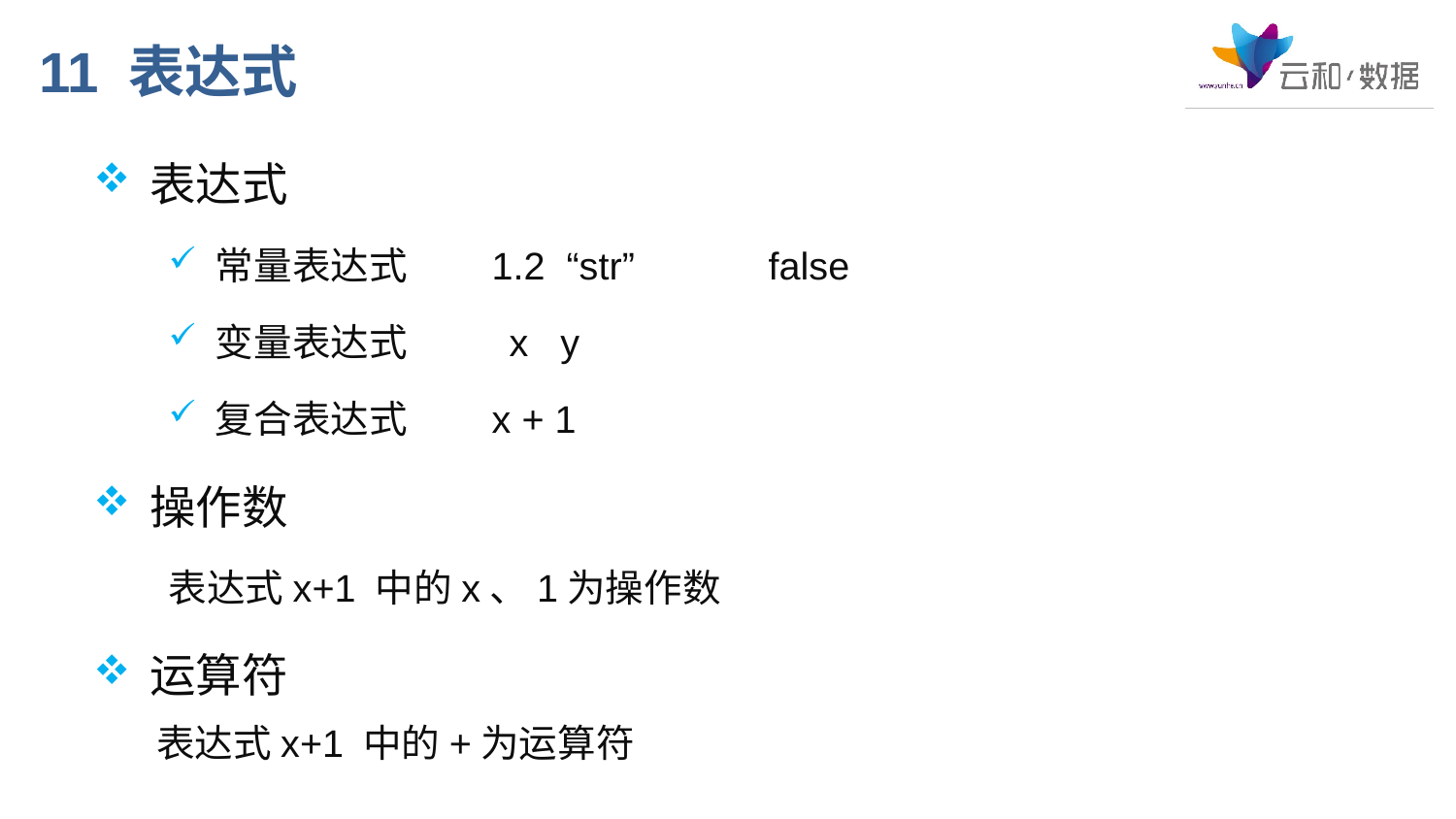

# 11 表达式
表达式
常量表达式	1.2  “str”	false
变量表达式	 x   y
复合表达式	x + 1
操作数
表达式x+1 中的x、1为操作数
运算符
     表达式x+1 中的+为运算符
25